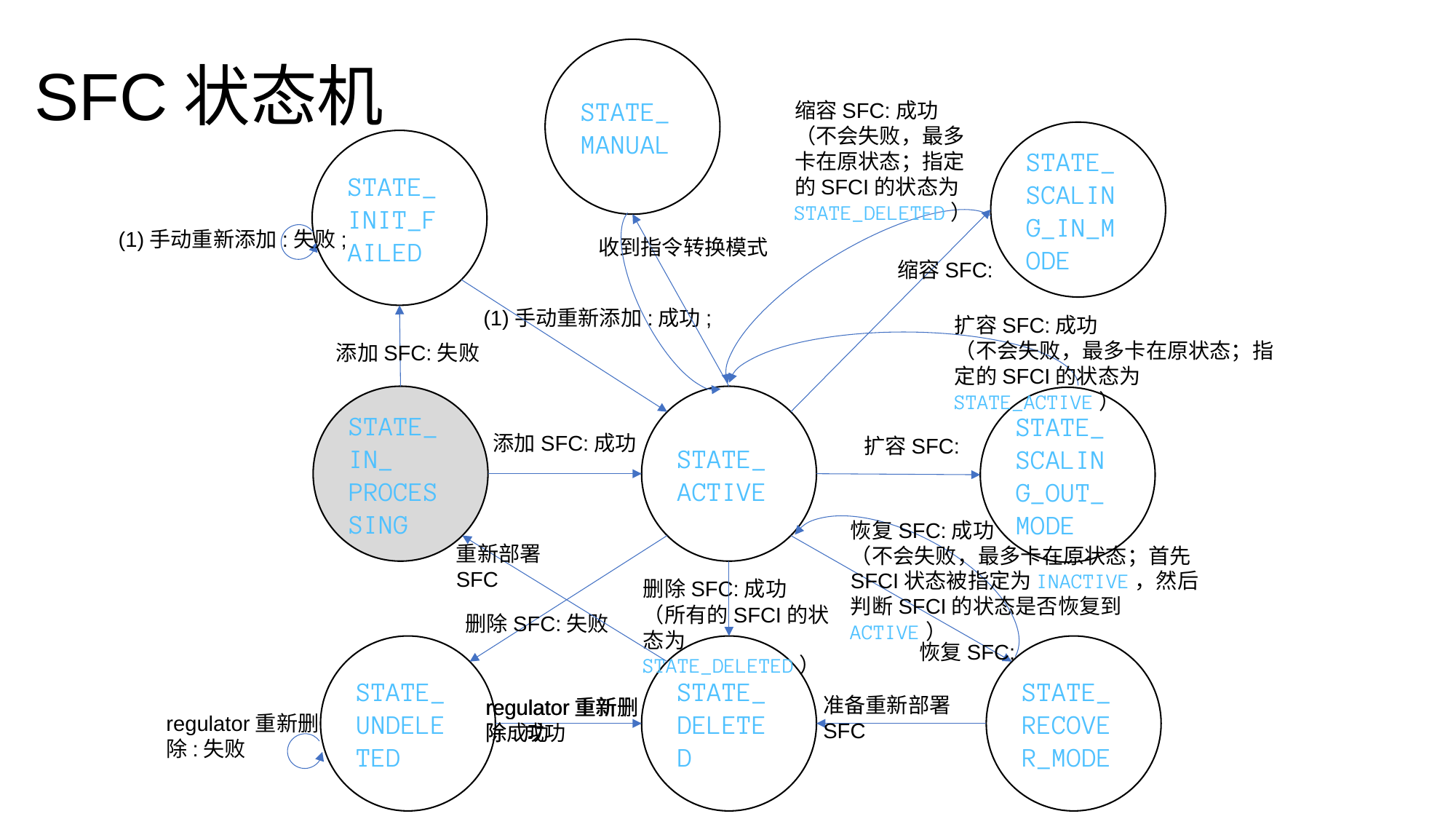

# SFC状态机
STATE_MANUAL
缩容SFC:成功
（不会失败，最多卡在原状态；指定的SFCI的状态为STATE_DELETED）
STATE_SCALING_IN_MODE
STATE_INIT_FAILED
(1)手动重新添加:失败;

收到指令转换模式

缩容SFC:

(1)手动重新添加:成功;
扩容SFC:成功
（不会失败，最多卡在原状态；指定的SFCI的状态为STATE_ACTIVE）

添加SFC:失败
STATE_
IN_
PROCESSING
STATE_ACTIVE
STATE_SCALING_OUT_MODE
添加SFC:成功
扩容SFC:
恢复SFC:成功
（不会失败，最多卡在原状态；首先SFCI状态被指定为INACTIVE，然后判断SFCI的状态是否恢复到ACTIVE）
重新部署SFC

删除SFC:成功
（所有的SFCI的状态为STATE_DELETED）
删除SFC:失败
恢复SFC:
STATE_UNDELETED
STATE_DELETED
STATE_RECOVER_MODE
准备重新部署SFC
regulator重新删除成功
regulator重新删除:成功
regulator重新删除:失败